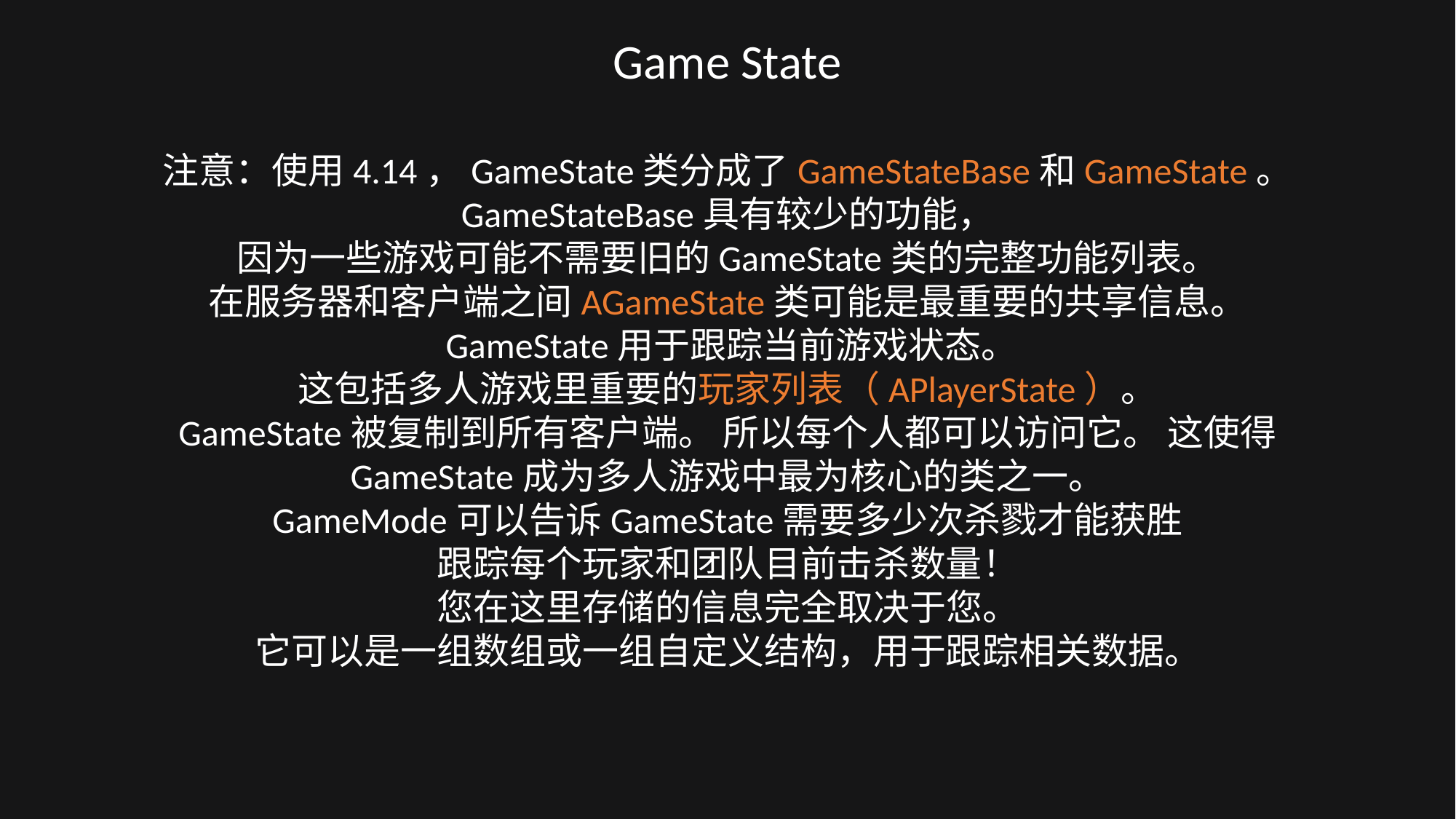

Game State

注意：使用4.14，GameState类分成了GameStateBase和GameState。
GameStateBase具有较少的功能，
因为一些游戏可能不需要旧的GameState类的完整功能列表。
在服务器和客户端之间AGameState类可能是最重要的共享信息。
 GameState用于跟踪当前游戏状态。
这包括多人游戏里重要的玩家列表（APlayerState）。
GameState被复制到所有客户端。 所以每个人都可以访问它。 这使得
GameState成为多人游戏中最为核心的类之一。
GameMode可以告诉GameState需要多少次杀戮才能获胜
跟踪每个玩家和团队目前击杀数量！
您在这里存储的信息完全取决于您。
它可以是一组数组或一组自定义结构，用于跟踪相关数据。